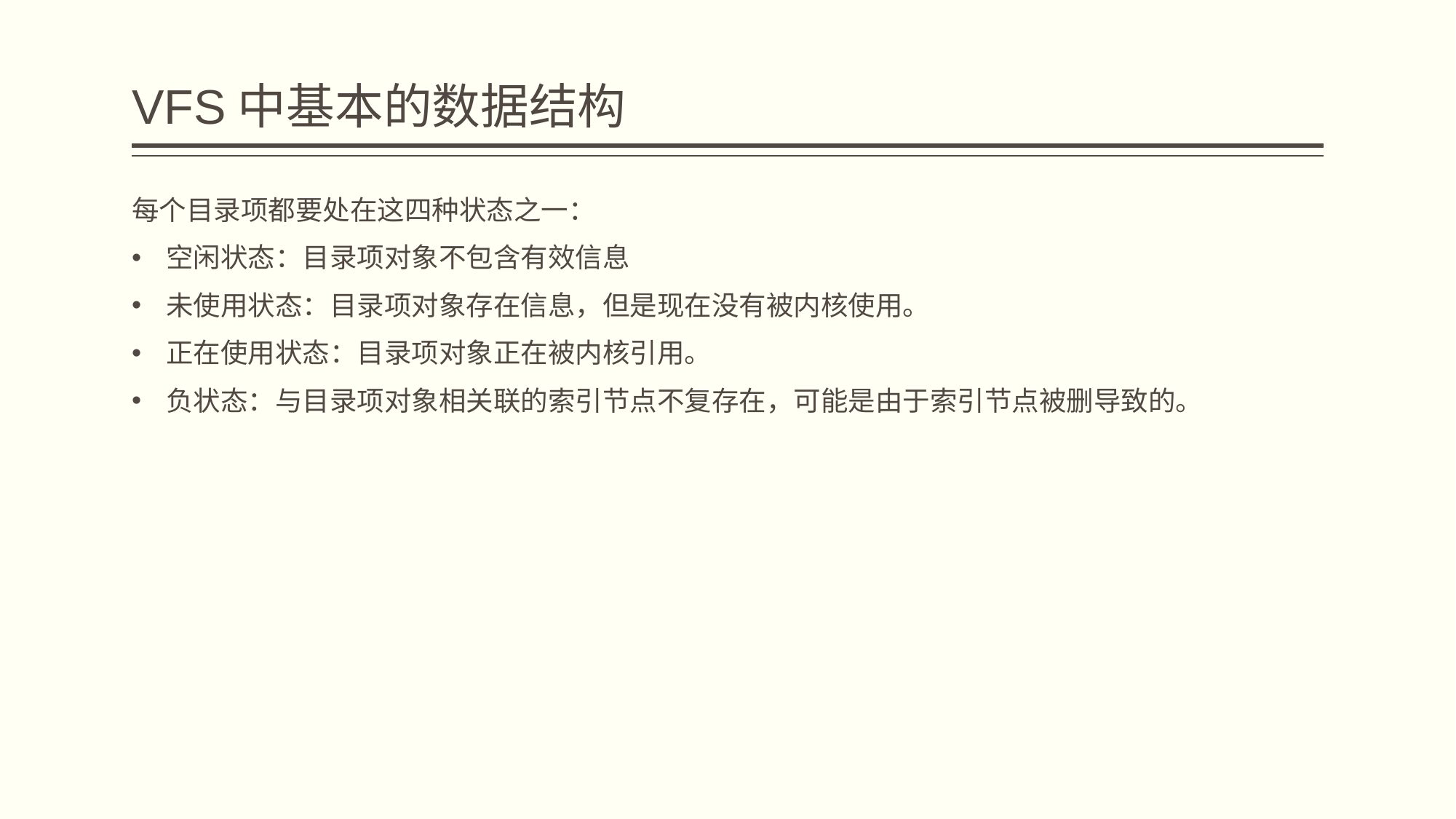

# VFS中基本的数据结构
每个目录项都要处在这四种状态之一：
空闲状态：目录项对象不包含有效信息
未使用状态：目录项对象存在信息，但是现在没有被内核使用。
正在使用状态：目录项对象正在被内核引用。
负状态：与目录项对象相关联的索引节点不复存在，可能是由于索引节点被删导致的。